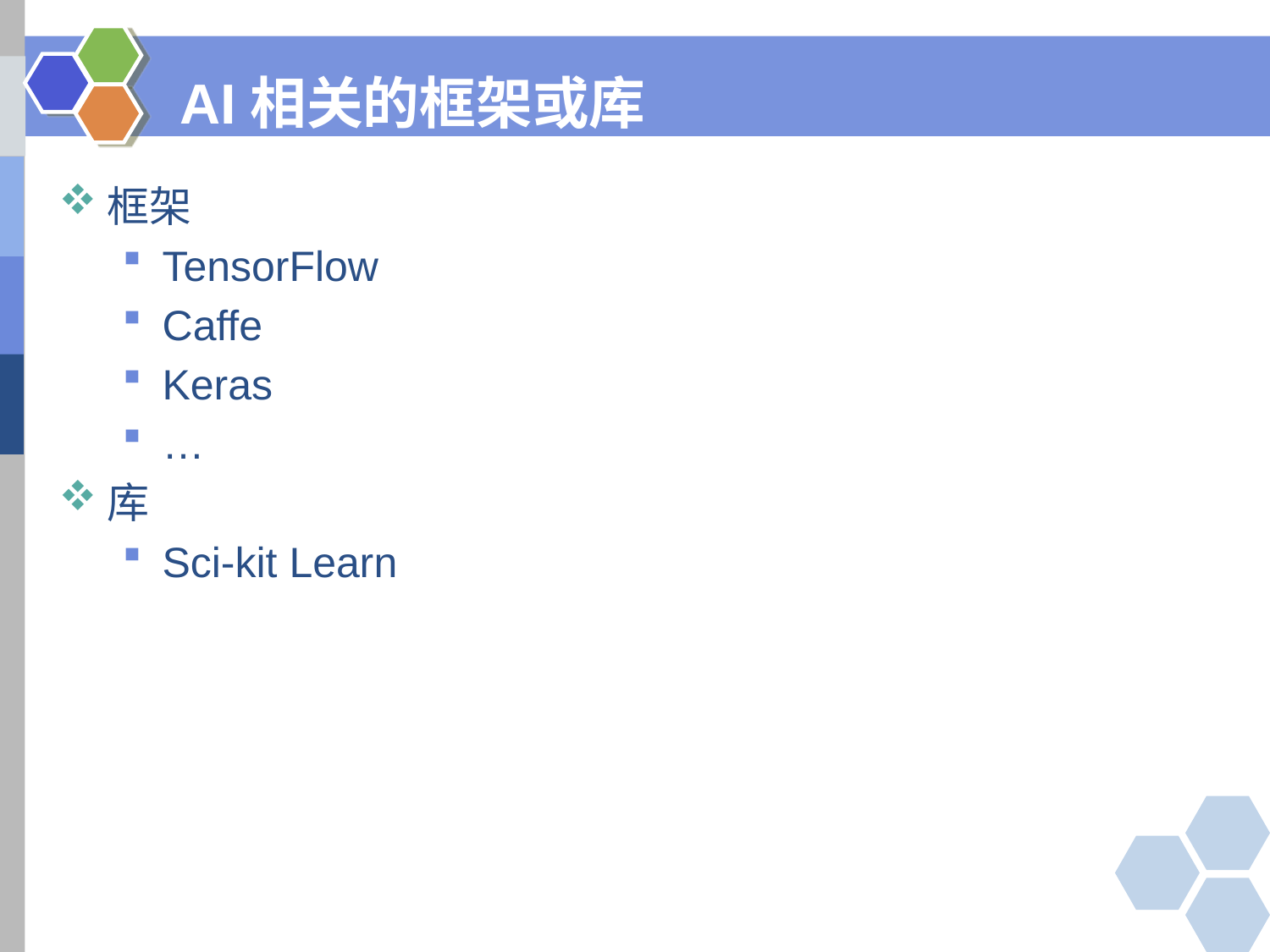

# AI相关的框架或库
框架
TensorFlow
Caffe
Keras
…
库
Sci-kit Learn